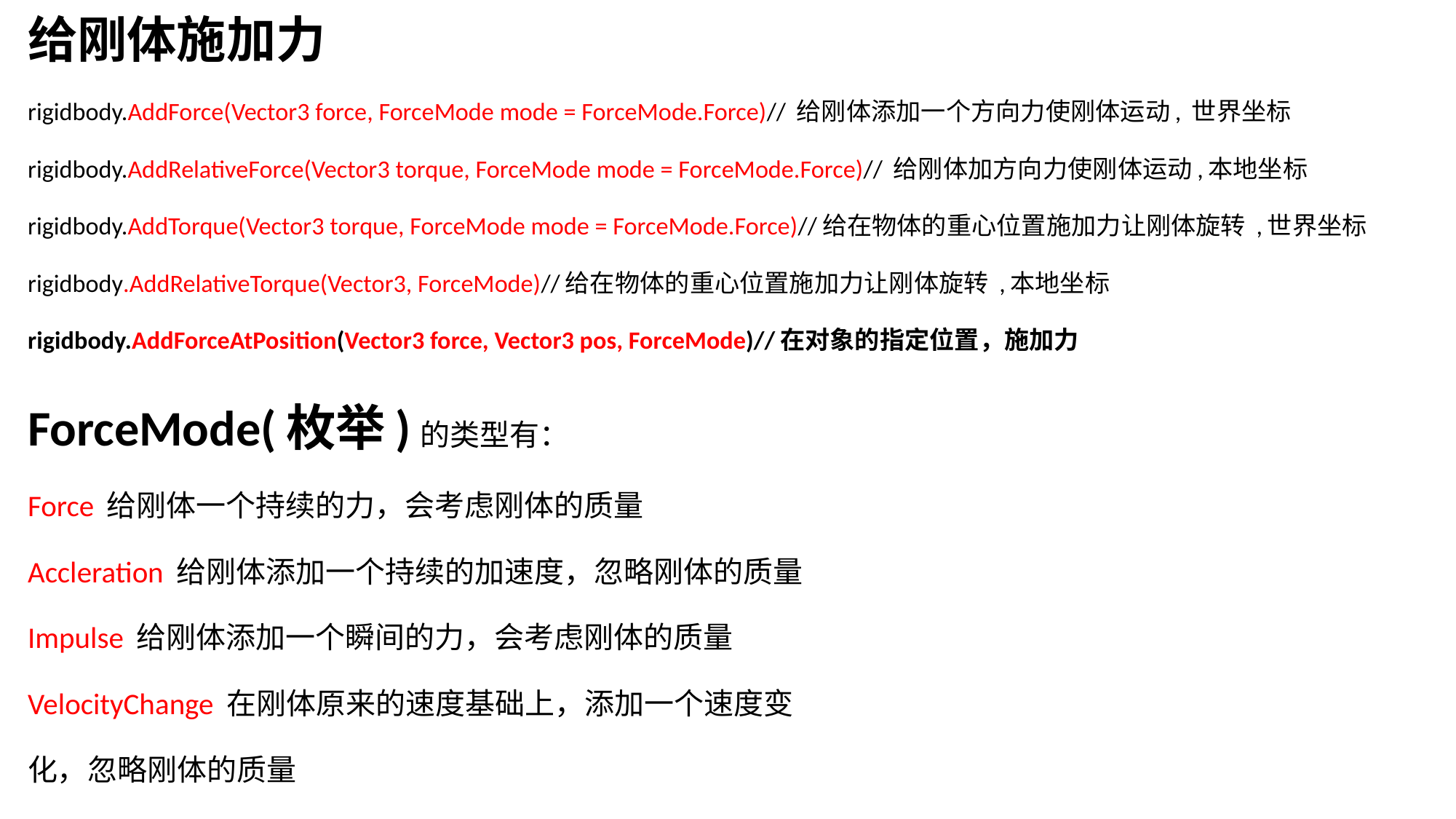

给刚体施加力
rigidbody.AddForce(Vector3 force, ForceMode mode = ForceMode.Force)// 给刚体添加一个方向力使刚体运动, 世界坐标
rigidbody.AddRelativeForce(Vector3 torque, ForceMode mode = ForceMode.Force)// 给刚体加方向力使刚体运动,本地坐标
rigidbody.AddTorque(Vector3 torque, ForceMode mode = ForceMode.Force)//给在物体的重心位置施加力让刚体旋转 ,世界坐标
rigidbody.AddRelativeTorque(Vector3, ForceMode)//给在物体的重心位置施加力让刚体旋转 ,本地坐标
rigidbody.AddForceAtPosition(Vector3 force, Vector3 pos, ForceMode)//在对象的指定位置，施加力
ForceMode(枚举)的类型有：
Force 给刚体一个持续的力，会考虑刚体的质量
Accleration 给刚体添加一个持续的加速度，忽略刚体的质量
Impulse 给刚体添加一个瞬间的力，会考虑刚体的质量
VelocityChange 在刚体原来的速度基础上，添加一个速度变
化，忽略刚体的质量